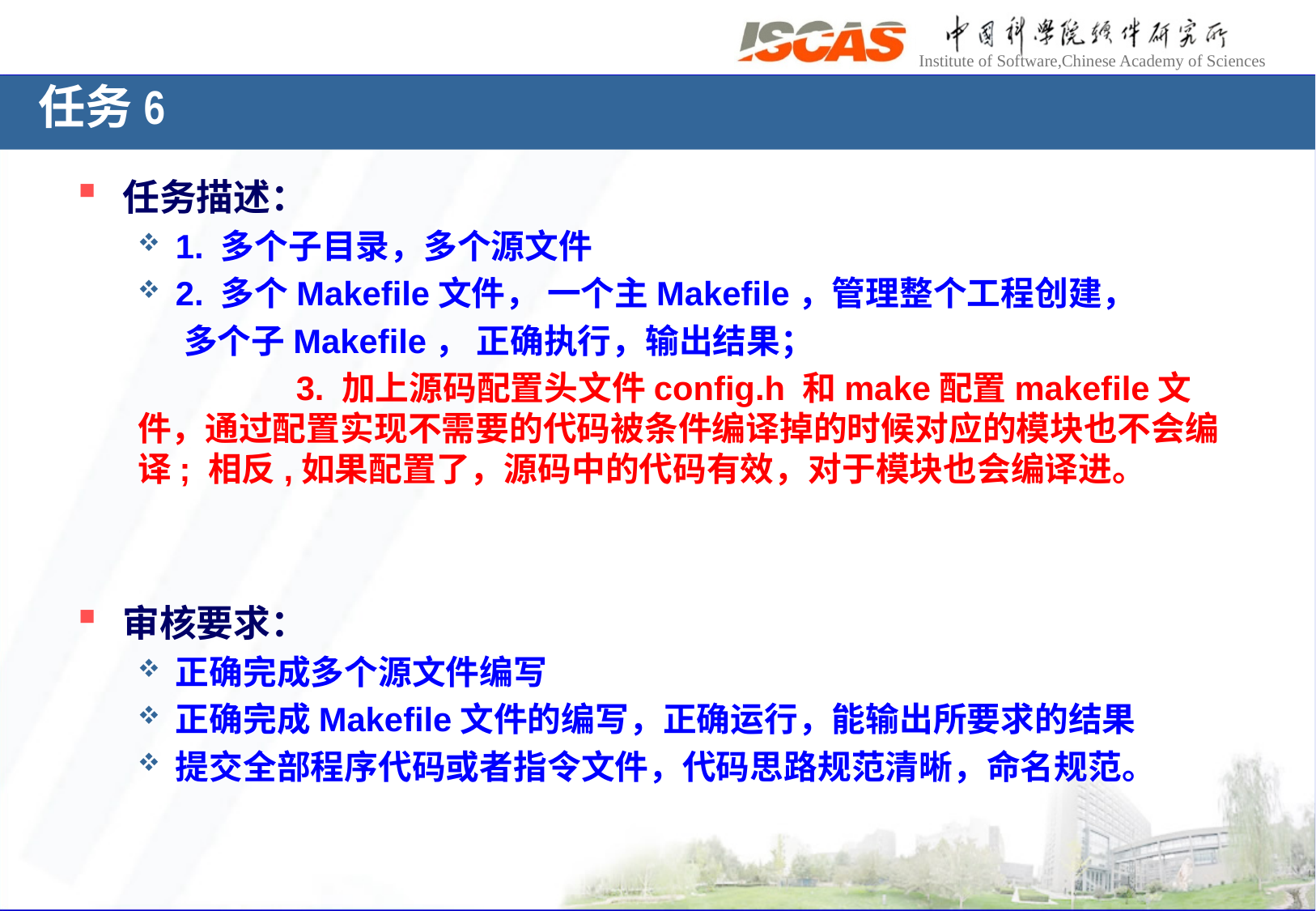

# 任务6
任务描述：
1. 多个子目录，多个源文件
2. 多个Makefile文件， 一个主Makefile，管理整个工程创建，
     多个子Makefile， 正确执行，输出结果；
	    3. 加上源码配置头文件config.h 和make配置makefile文件，通过配置实现不需要的代码被条件编译掉的时候对应的模块也不会编译; 相反,如果配置了，源码中的代码有效，对于模块也会编译进。

审核要求：
正确完成多个源文件编写
正确完成Makefile文件的编写，正确运行，能输出所要求的结果
提交全部程序代码或者指令文件，代码思路规范清晰，命名规范。